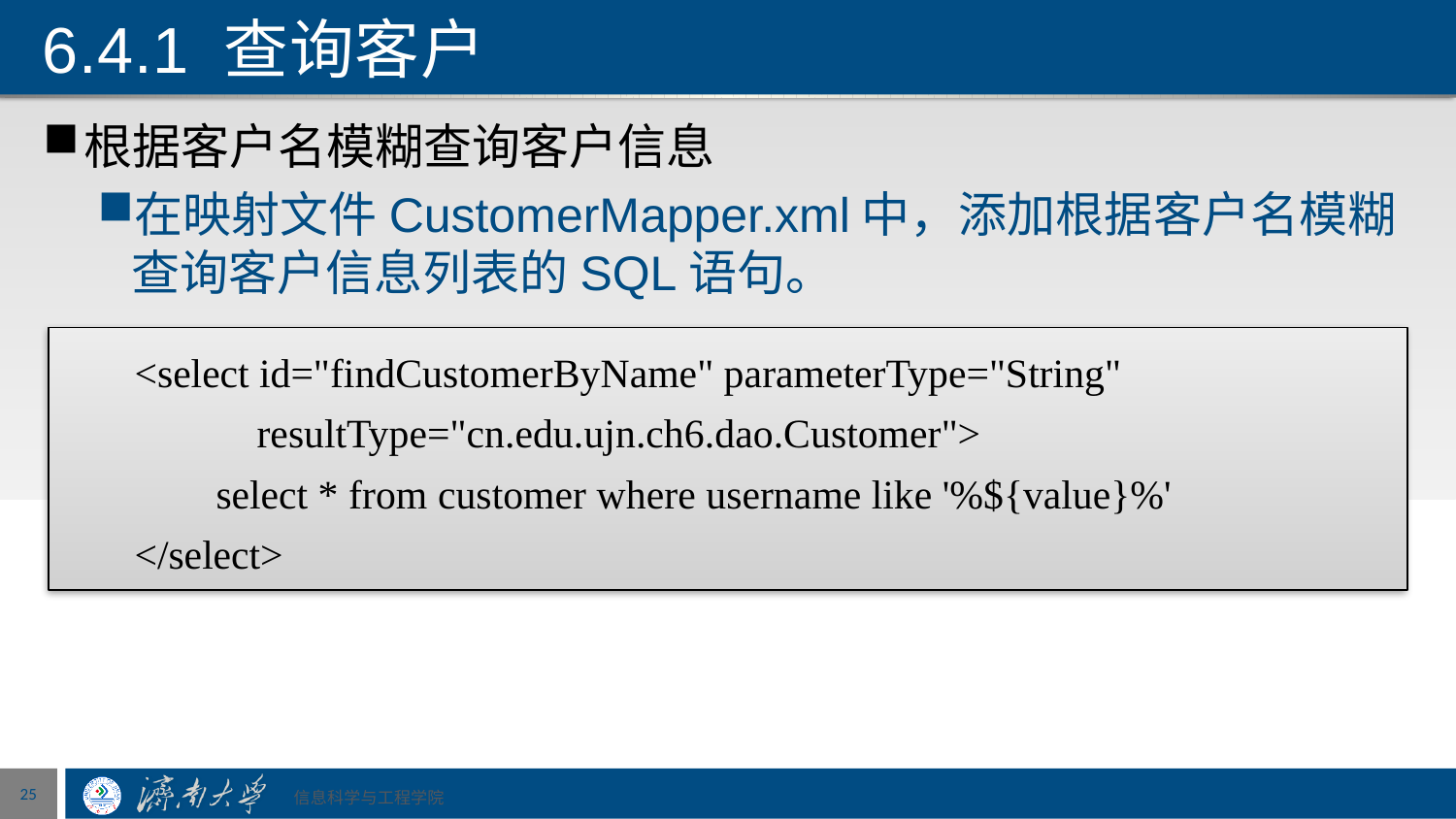

# 6.4.1 查询客户
根据客户名模糊查询客户信息
在映射文件CustomerMapper.xml中，添加根据客户名模糊查询客户信息列表的SQL语句。

       <select id="findCustomerByName" parameterType="String"
                   resultType="cn.edu.ujn.ch6.dao.Customer">
               select * from customer where username like '%${value}%'
       </select>